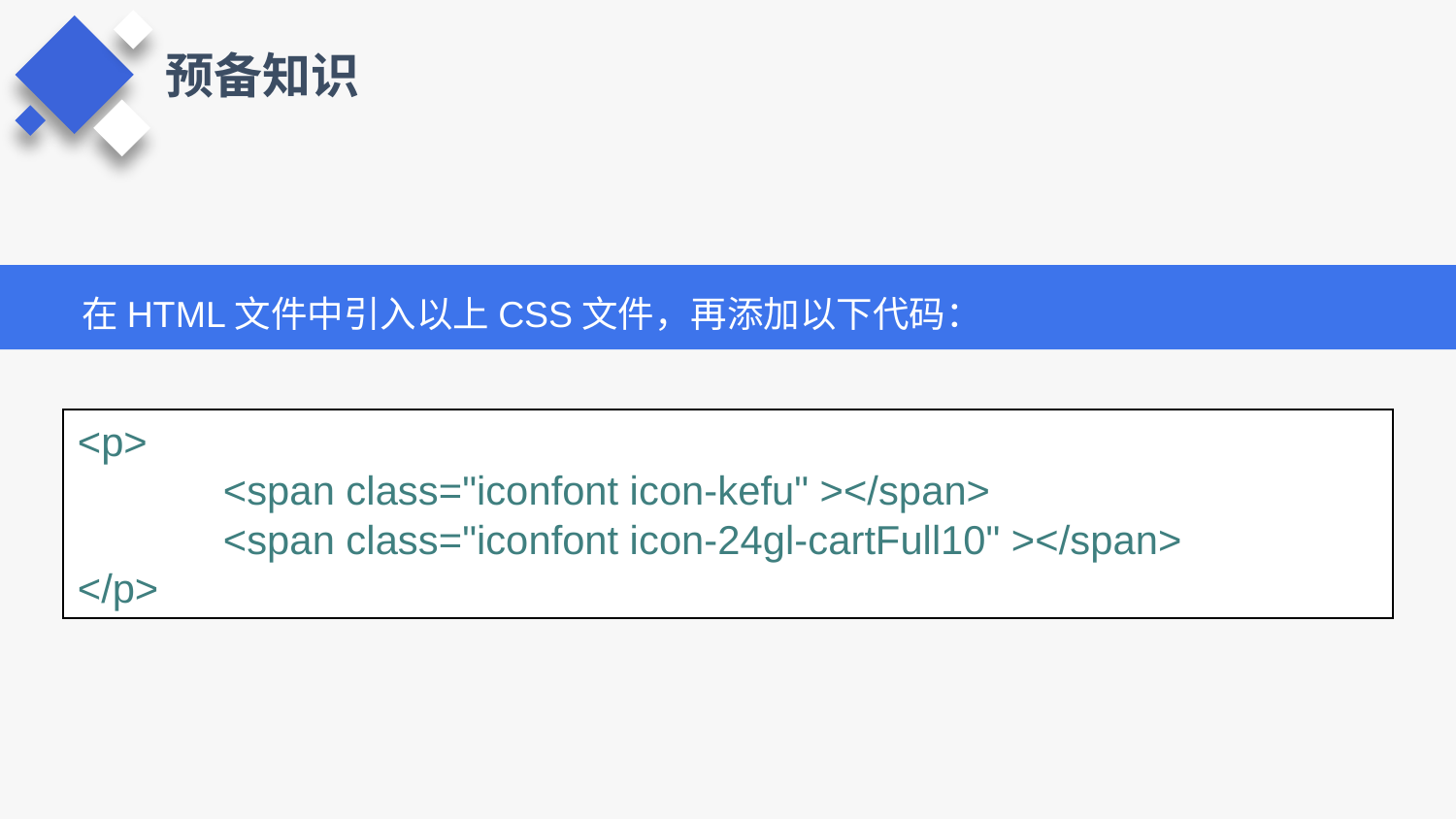

预备知识

在HTML文件中引入以上CSS文件，再添加以下代码：
<p>
	<span class="iconfont icon-kefu" ></span>
	<span class="iconfont icon-24gl-cartFull10" ></span>
</p>